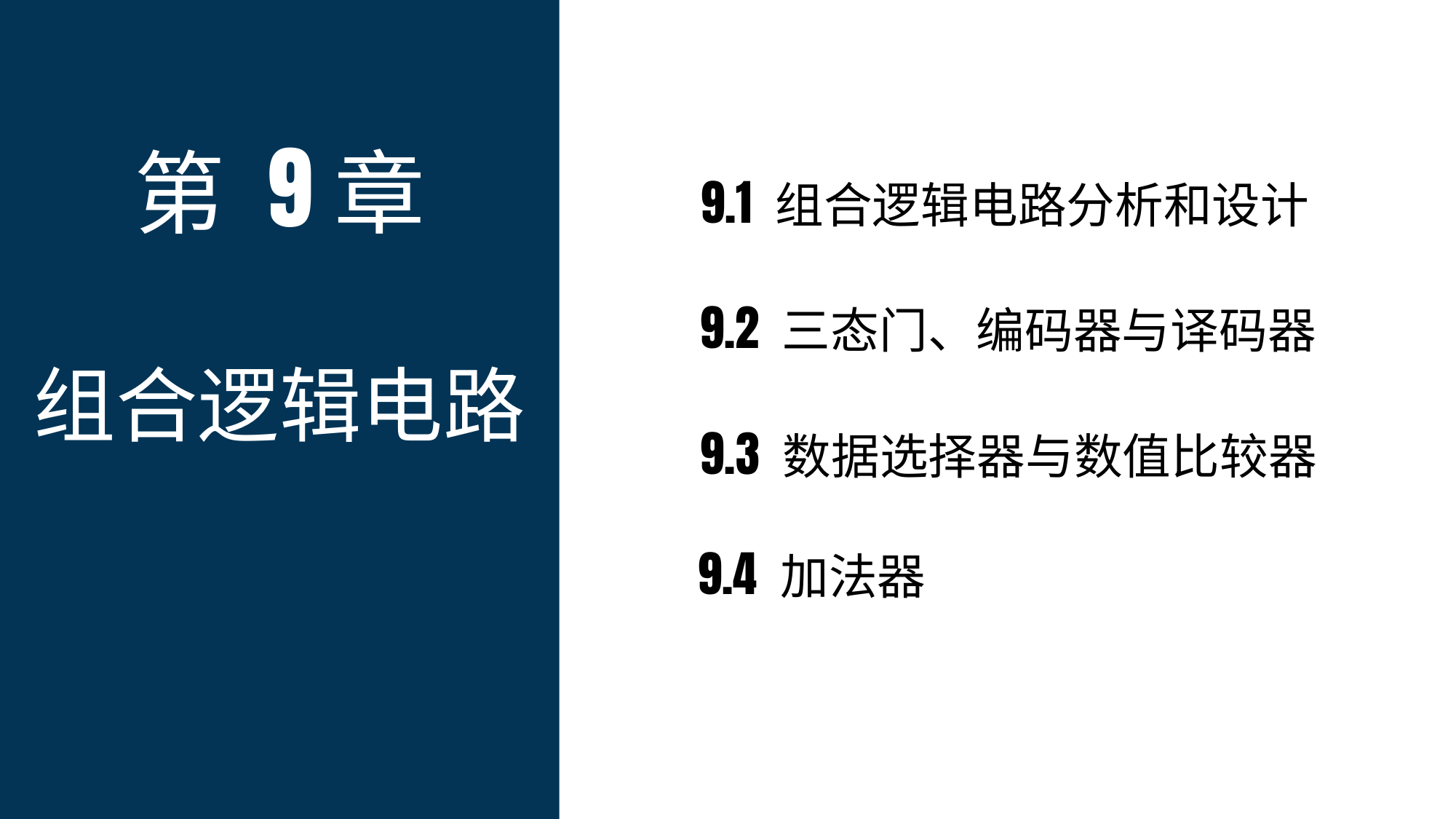

第 9章

组合逻辑电路
9.1 组合逻辑电路分析和设计
9.2 三态门、编码器与译码器
9.3 数据选择器与数值比较器
9.4 加法器